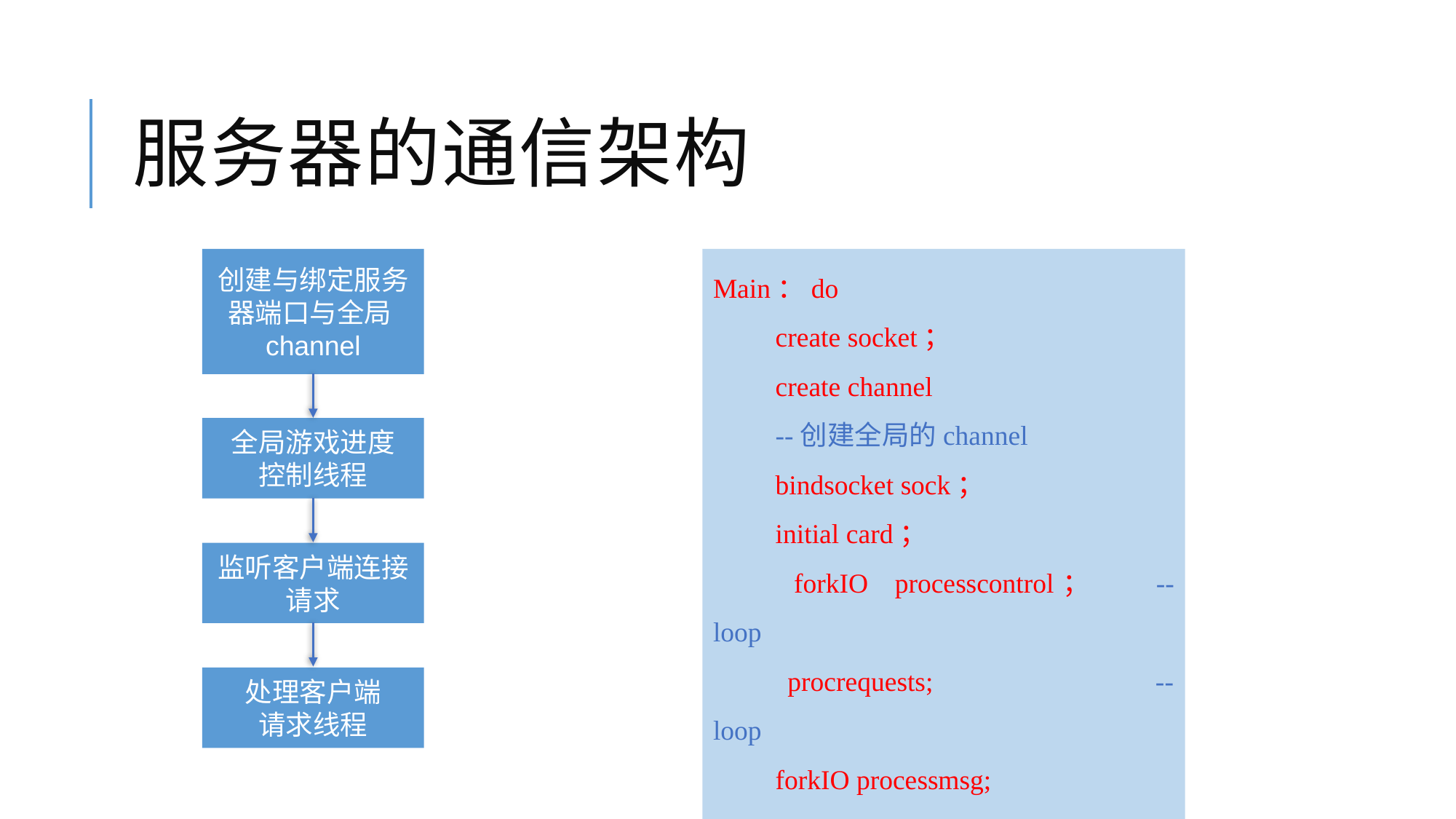

# 服务器的通信架构
创建与绑定服务器端口与全局channel
Main：do
         create socket；
         create channel
         --创建全局的channel
         bindsocket sock；
         initial card；
         forkIO   processcontrol；       --loop
         procrequests;                           --loop
         forkIO processmsg;

全局游戏进度
控制线程
监听客户端连接
请求
处理客户端
请求线程